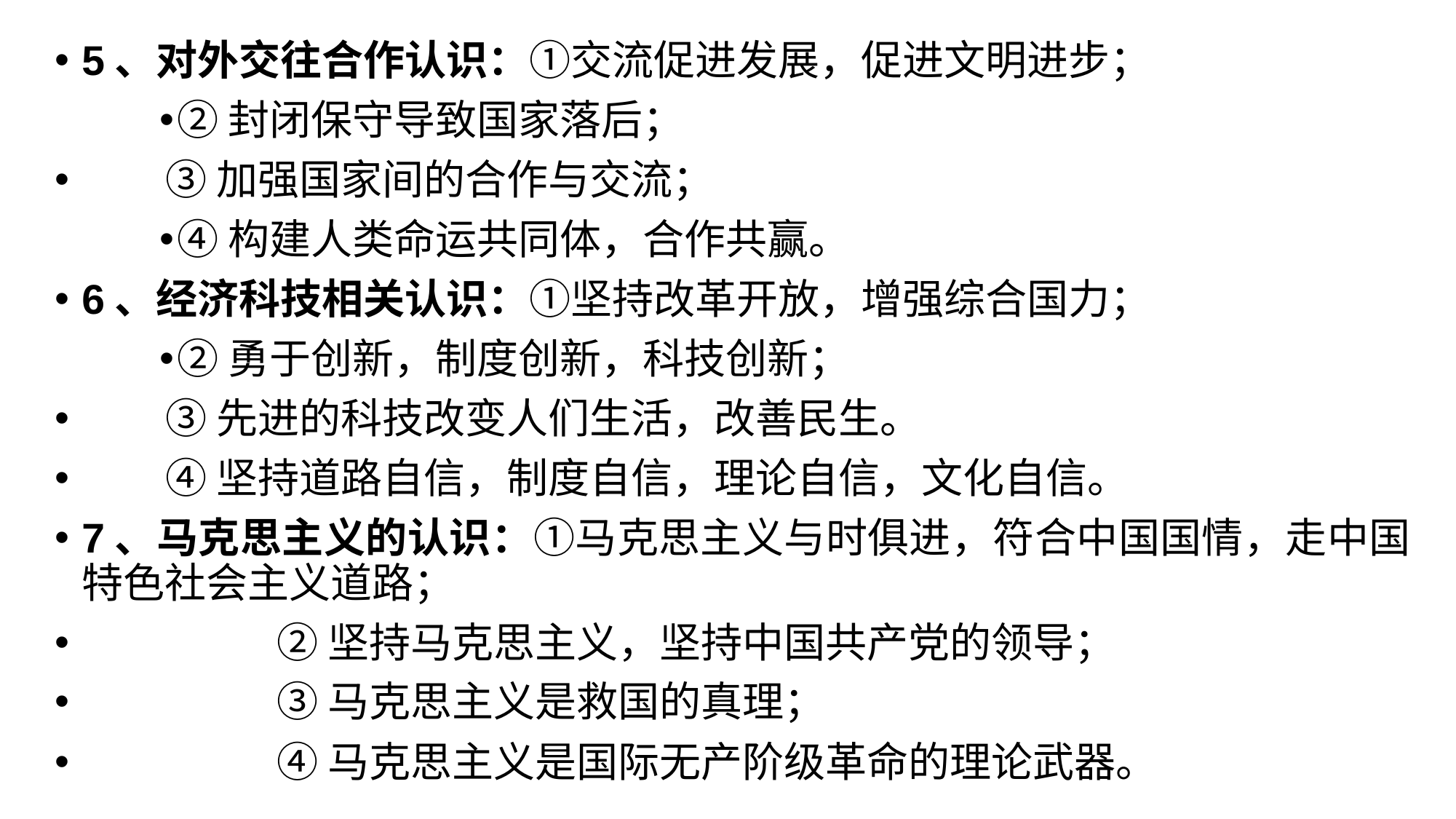

5、对外交往合作认识：①交流促进发展，促进文明进步；
②封闭保守导致国家落后；
         ③加强国家间的合作与交流；
④构建人类命运共同体，合作共赢。
6、经济科技相关认识：①坚持改革开放，增强综合国力；
②勇于创新，制度创新，科技创新；
         ③先进的科技改变人们生活，改善民生。
         ④坚持道路自信，制度自信，理论自信，文化自信。
7、马克思主义的认识：①马克思主义与时俱进，符合中国国情，走中国特色社会主义道路；
                     ②坚持马克思主义，坚持中国共产党的领导；
                     ③马克思主义是救国的真理；
                     ④马克思主义是国际无产阶级革命的理论武器。